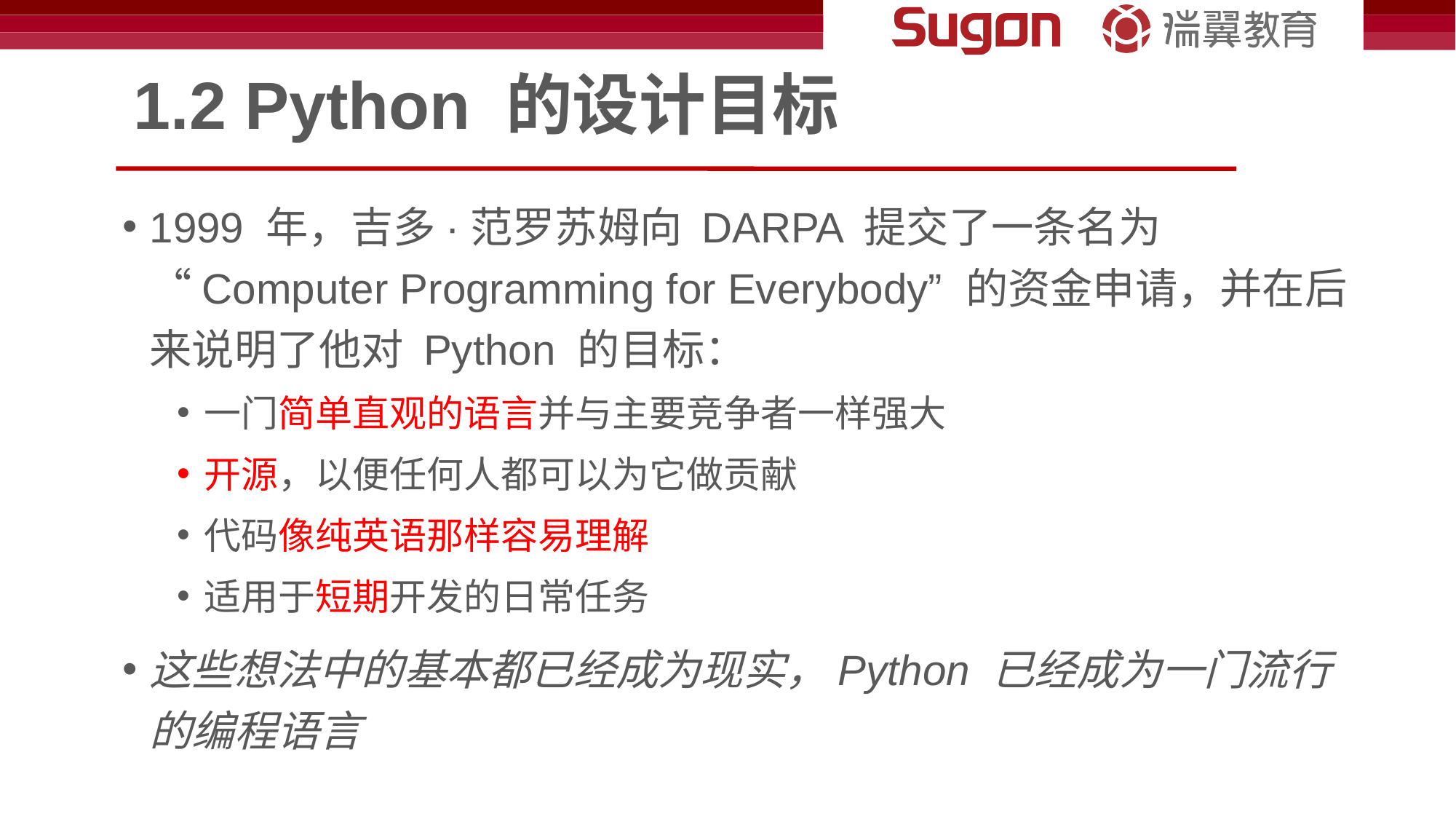

# 1.2 Python 的设计目标
1999 年，吉多·范罗苏姆向 DARPA 提交了一条名为 “Computer Programming for Everybody” 的资金申请，并在后来说明了他对 Python 的目标：
一门简单直观的语言并与主要竞争者一样强大
开源，以便任何人都可以为它做贡献
代码像纯英语那样容易理解
适用于短期开发的日常任务
这些想法中的基本都已经成为现实，Python 已经成为一门流行的编程语言